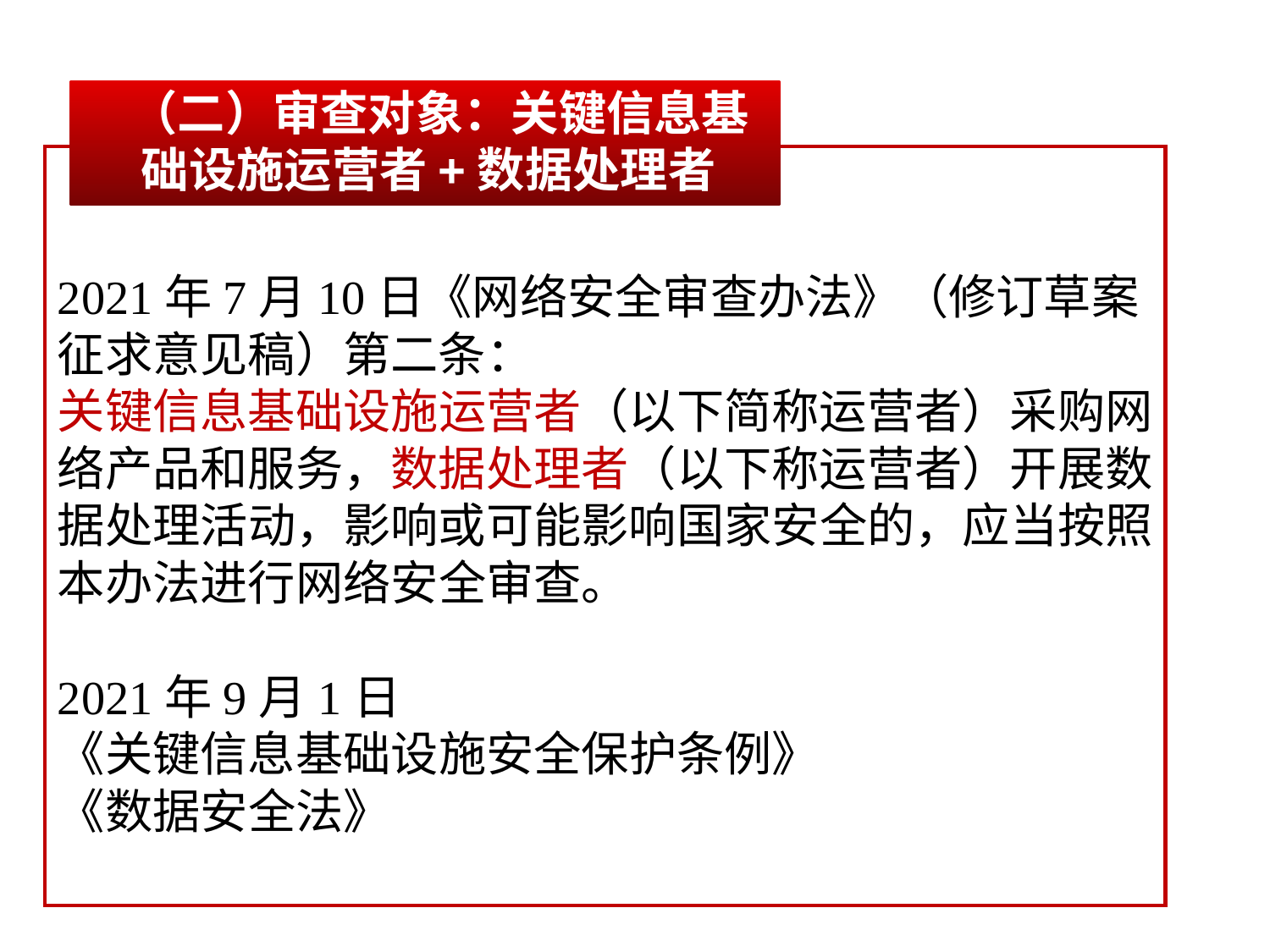

（二）审查对象：关键信息基础设施运营者+数据处理者

2021年7月10日《网络安全审查办法》（修订草案征求意见稿）第二条：
关键信息基础设施运营者（以下简称运营者）采购网络产品和服务，数据处理者（以下称运营者）开展数据处理活动，影响或可能影响国家安全的，应当按照本办法进行网络安全审查。

2021年9月1日
《关键信息基础设施安全保护条例》
《数据安全法》